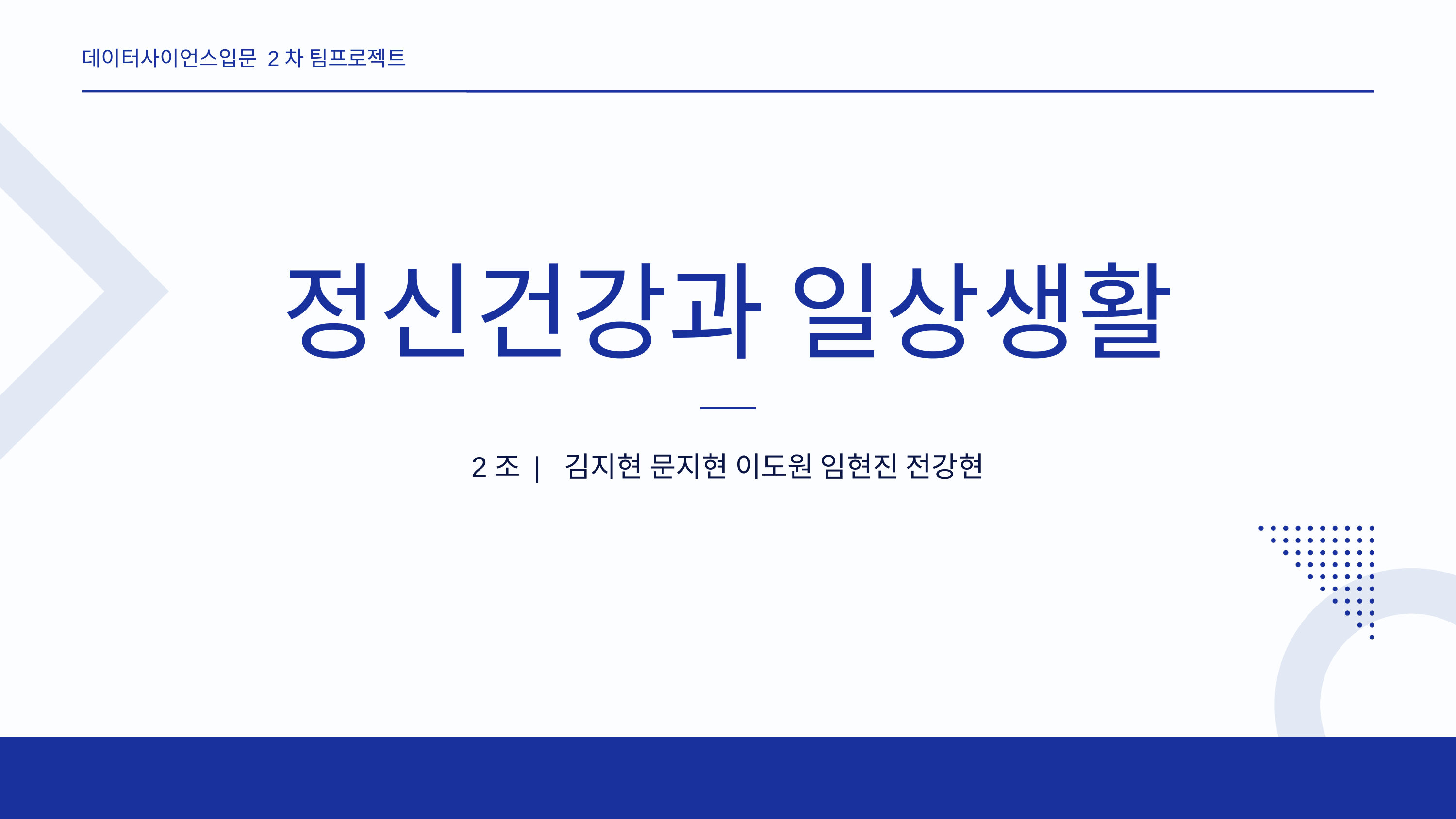

데이터사이언스입문 2차 팀프로젝트

정신건강과 일상생활

2조 |  김지현 문지현 이도원 임현진 전강현